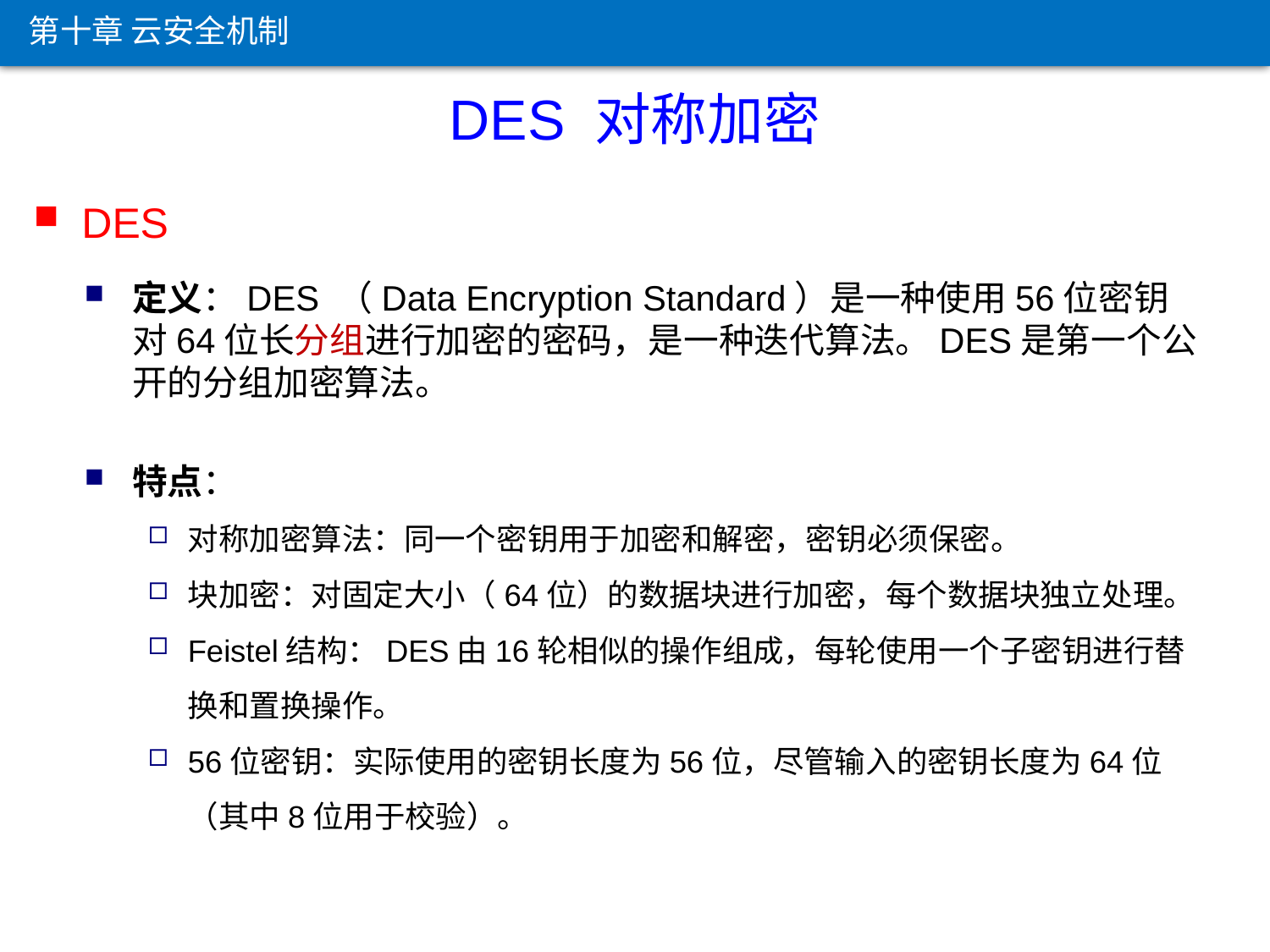

第十章 云安全机制
DES 对称加密
DES
定义：DES （Data Encryption Standard）是一种使用56位密钥对64位长分组进行加密的密码，是一种迭代算法。DES是第一个公开的分组加密算法。

特点：
对称加密算法：同一个密钥用于加密和解密，密钥必须保密。
块加密：对固定大小（64位）的数据块进行加密，每个数据块独立处理。
Feistel结构：DES由16轮相似的操作组成，每轮使用一个子密钥进行替换和置换操作。
56位密钥：实际使用的密钥长度为56位，尽管输入的密钥长度为64位（其中8位用于校验）。

3